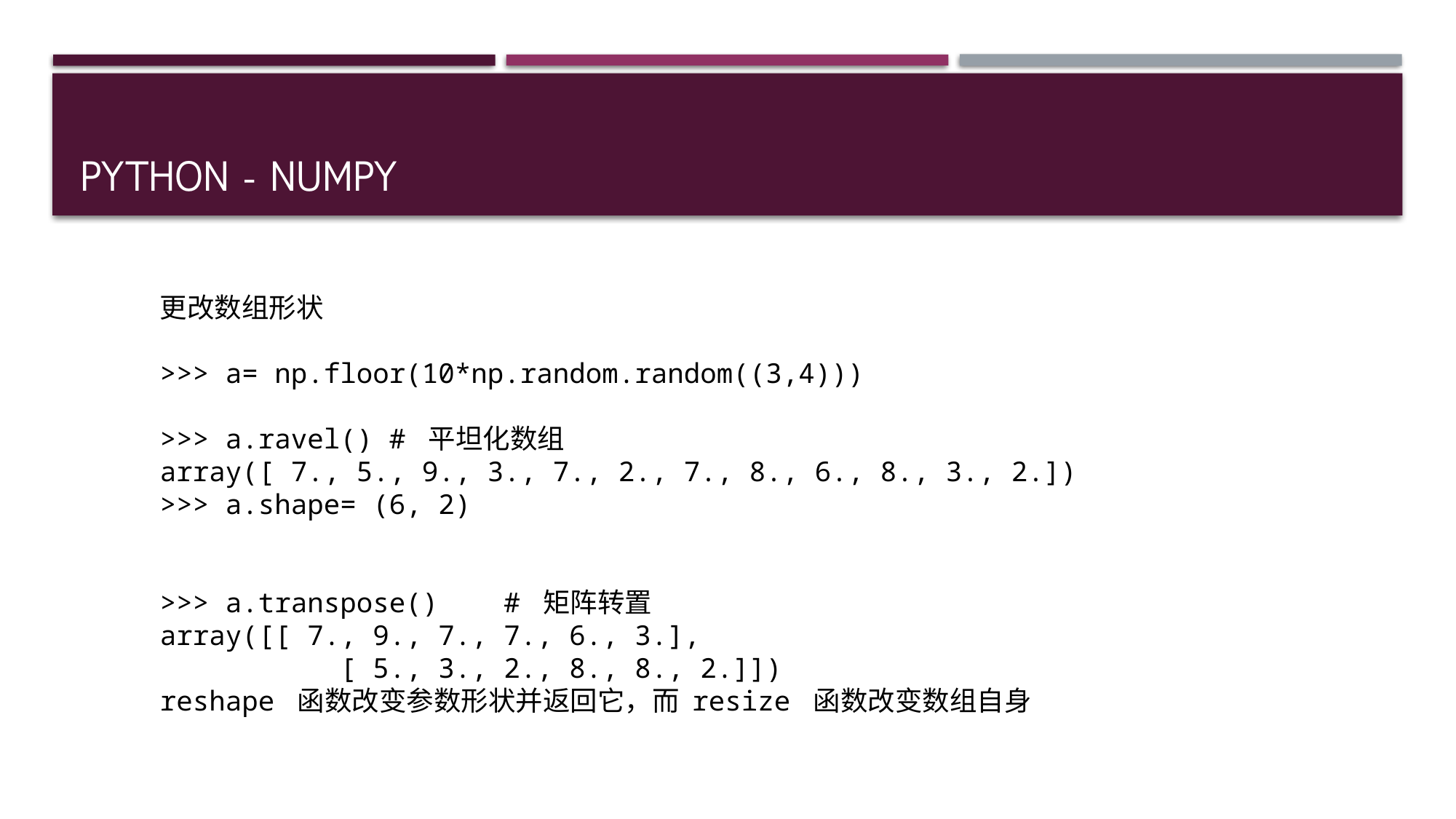

# Python - numpy
更改数组形状

>>> a= np.floor(10*np.random.random((3,4)))

>>> a.ravel() # 平坦化数组
array([ 7., 5., 9., 3., 7., 2., 7., 8., 6., 8., 3., 2.])
>>> a.shape= (6, 2)

>>> a.transpose()    # 矩阵转置
array([[ 7., 9., 7., 7., 6., 3.],
           [ 5., 3., 2., 8., 8., 2.]])
reshape 函数改变参数形状并返回它，而 resize 函数改变数组自身